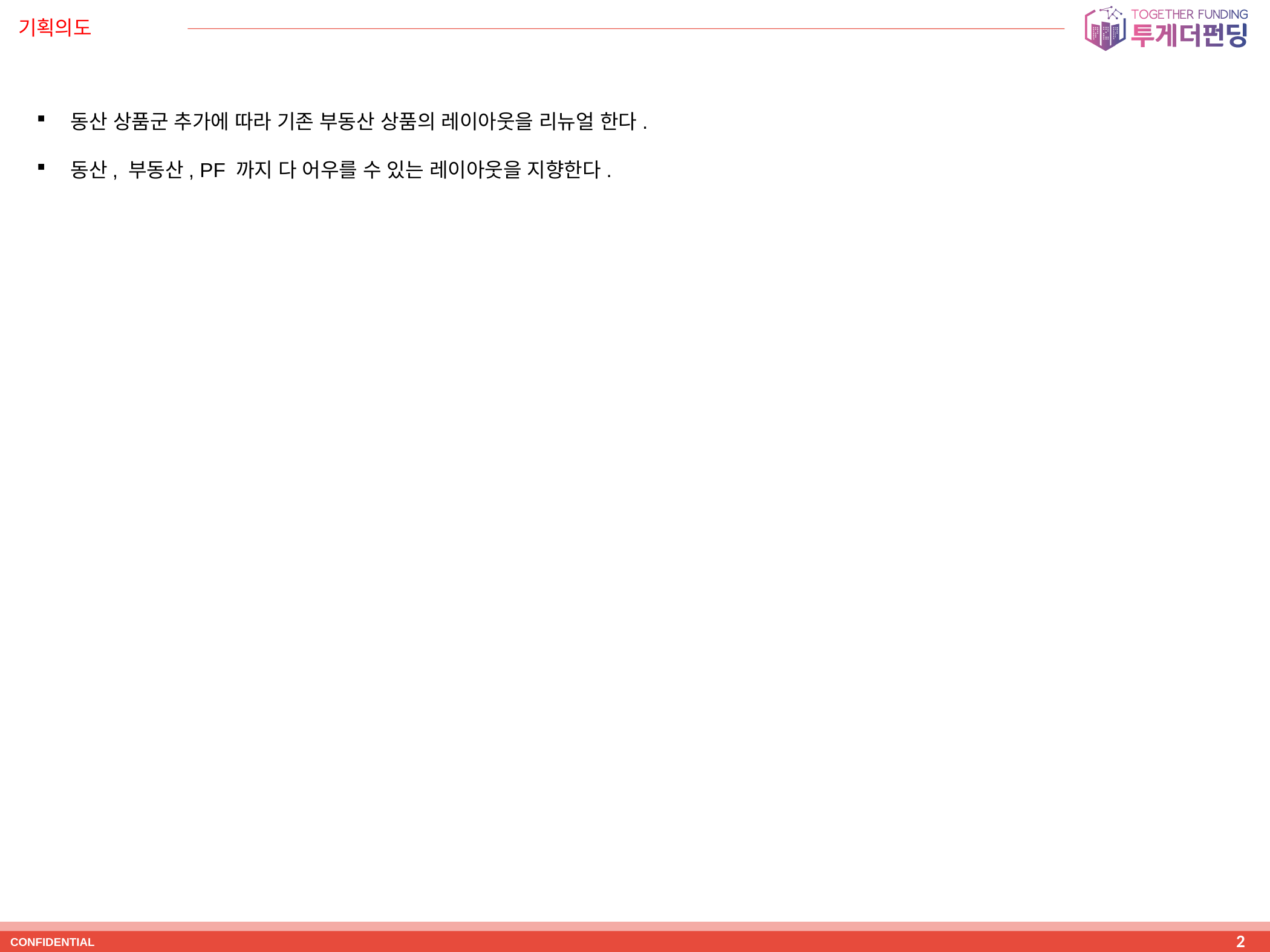

# 기획의도
동산 상품군 추가에 따라 기존 부동산 상품의 레이아웃을 리뉴얼 한다.

동산, 부동산, PF 까지 다 어우를 수 있는 레이아웃을 지향한다.

2